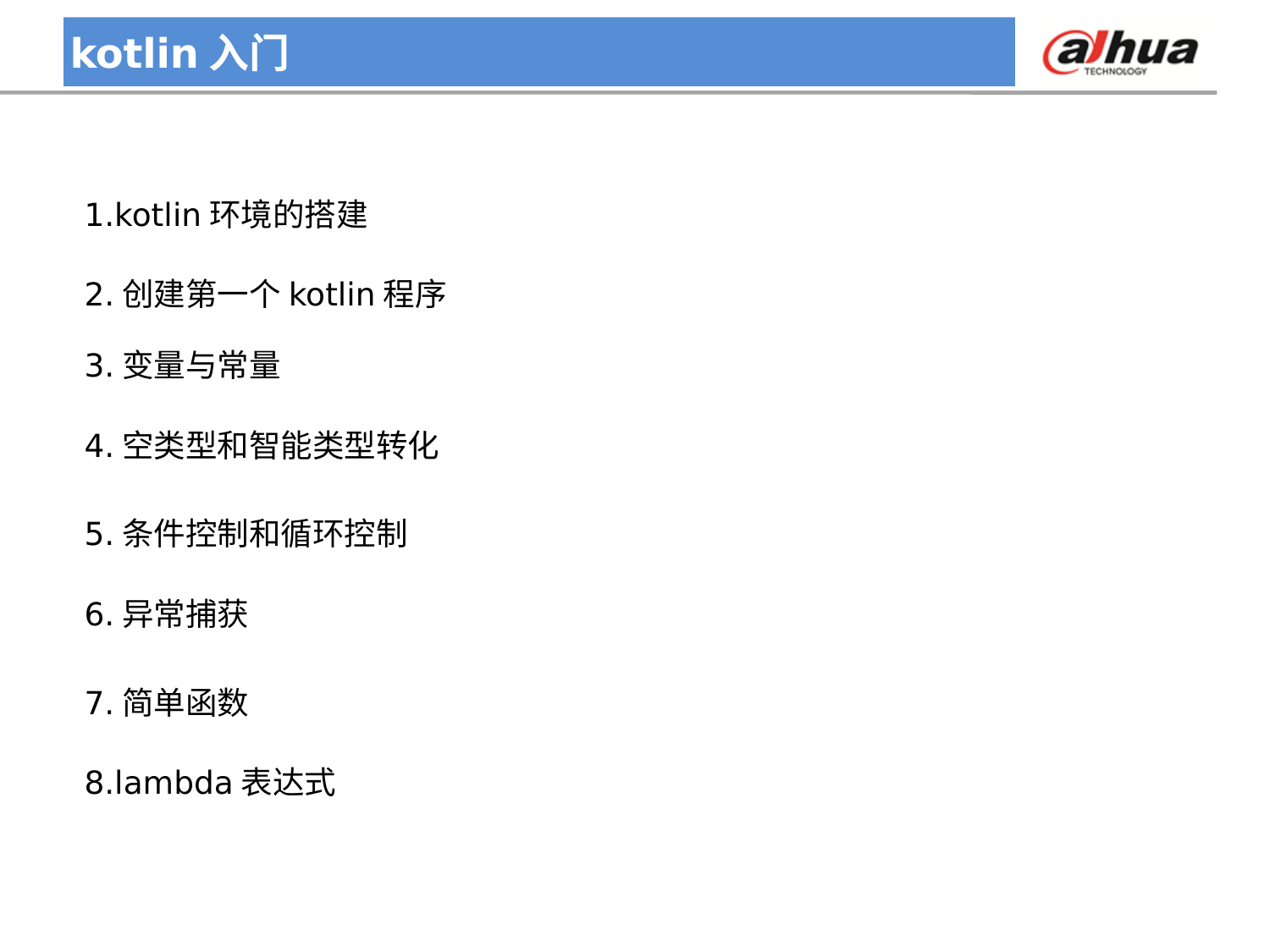

# kotlin入门
1.kotlin环境的搭建
2.创建第一个kotlin程序
3.变量与常量
4.空类型和智能类型转化
5.条件控制和循环控制
6.异常捕获
7.简单函数
8.lambda表达式